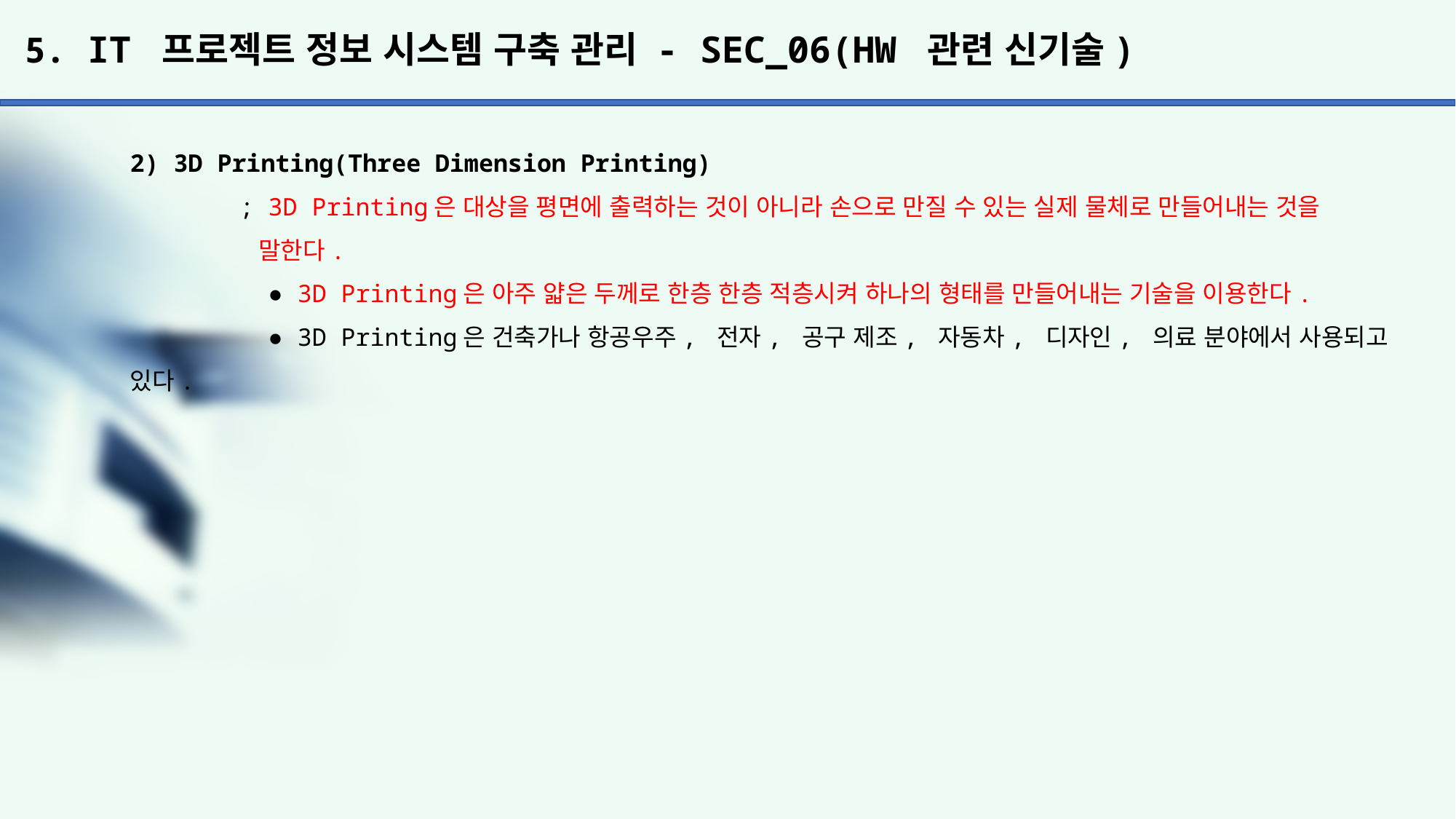

# 5. IT 프로젝트 정보 시스템 구축 관리 - SEC_06(HW 관련 신기술)
2) 3D Printing(Three Dimension Printing)
	; 3D Printing은 대상을 평면에 출력하는 것이 아니라 손으로 만질 수 있는 실제 물체로 만들어내는 것을
	  말한다.
	  ● 3D Printing은 아주 얇은 두께로 한층 한층 적층시켜 하나의 형태를 만들어내는 기술을 이용한다.
	  ● 3D Printing은 건축가나 항공우주, 전자, 공구 제조, 자동차, 디자인, 의료 분야에서 사용되고 있다.